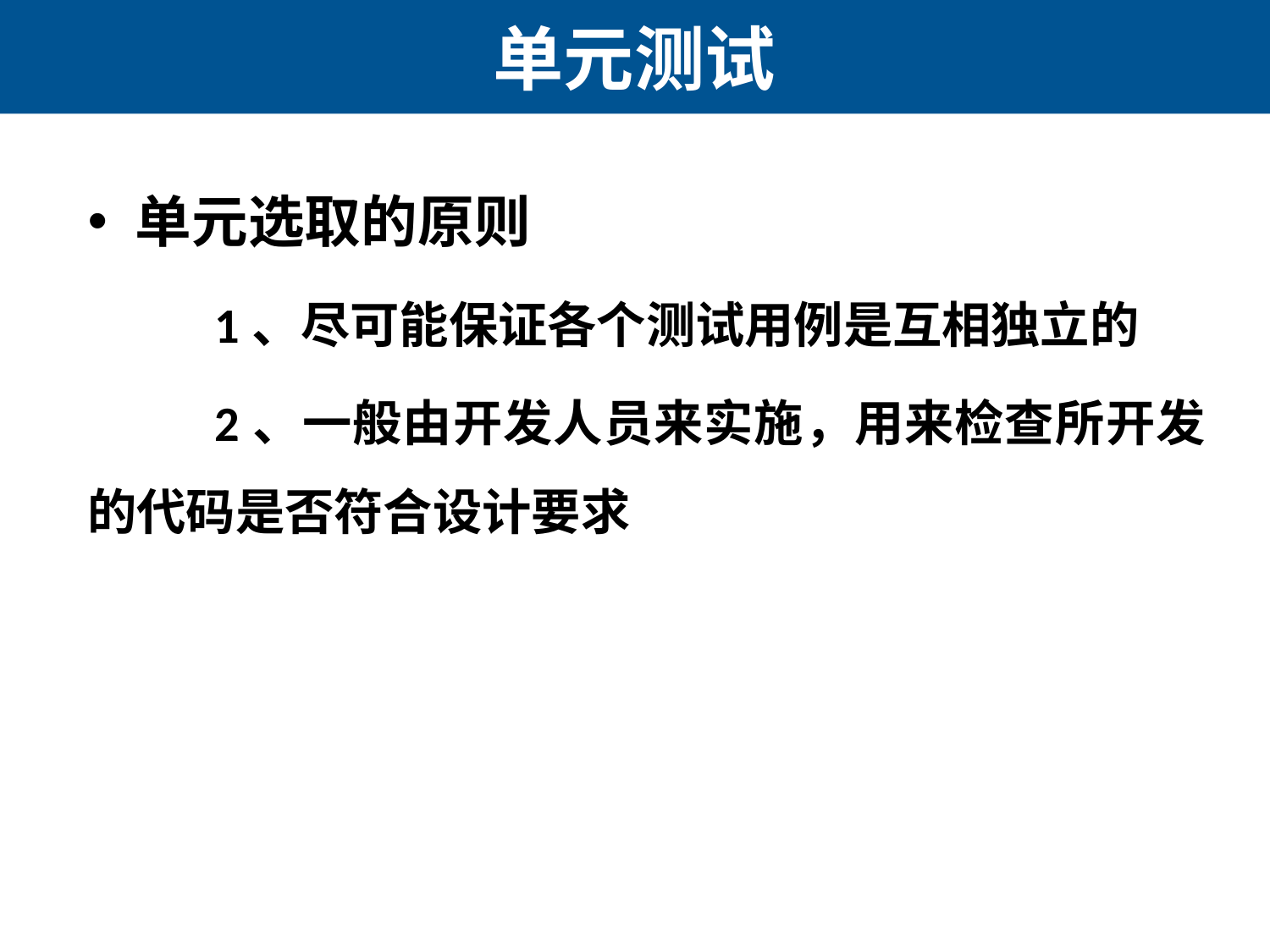

# 单元测试
单元选取的原则
	1、尽可能保证各个测试用例是互相独立的
	2、一般由开发人员来实施，用来检查所开发的代码是否符合设计要求